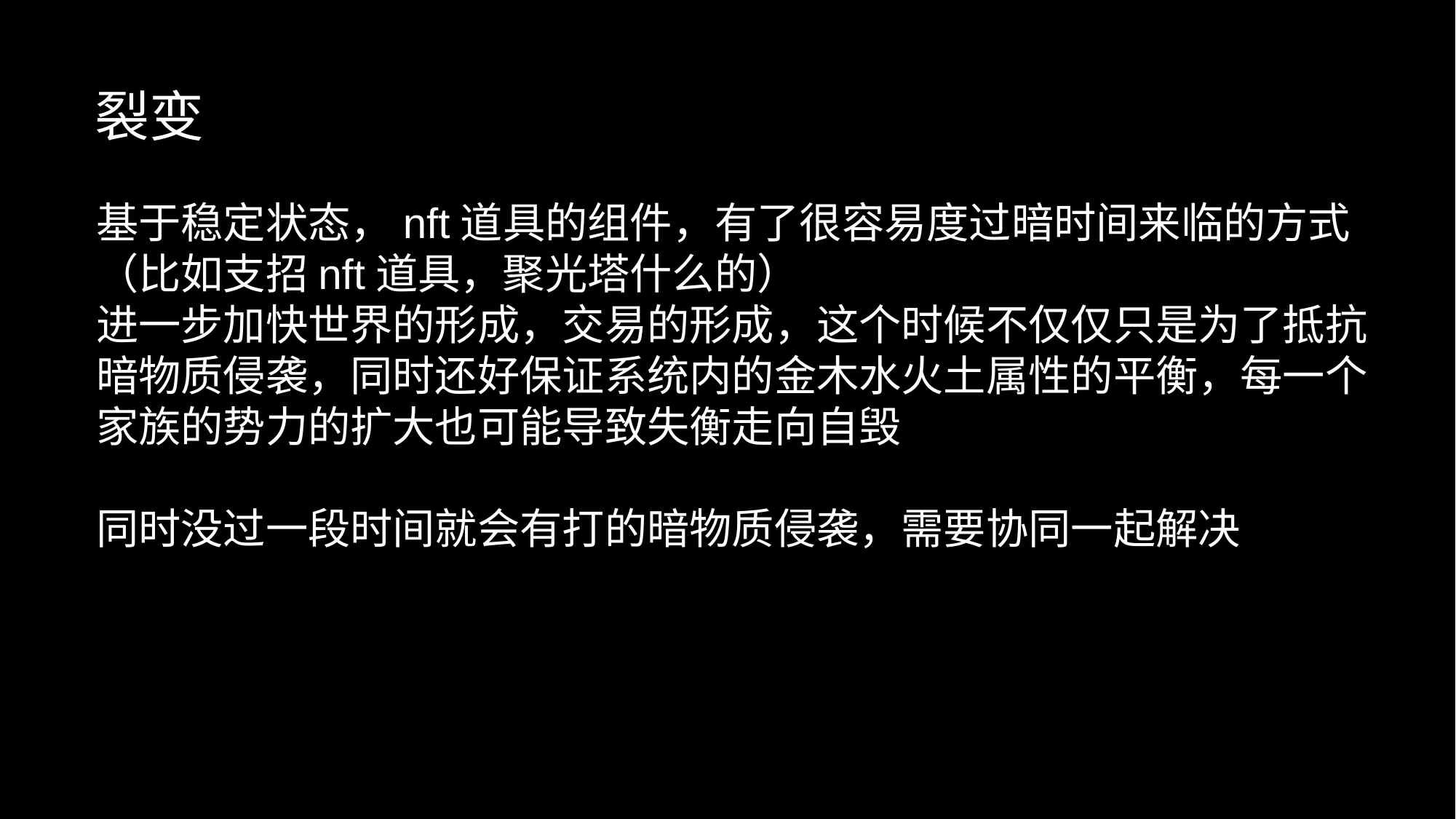

裂变
基于稳定状态，nft道具的组件，有了很容易度过暗时间来临的方式
（比如支招nft道具，聚光塔什么的）
进一步加快世界的形成，交易的形成，这个时候不仅仅只是为了抵抗
暗物质侵袭，同时还好保证系统内的金木水火土属性的平衡，每一个
家族的势力的扩大也可能导致失衡走向自毁

同时没过一段时间就会有打的暗物质侵袭，需要协同一起解决